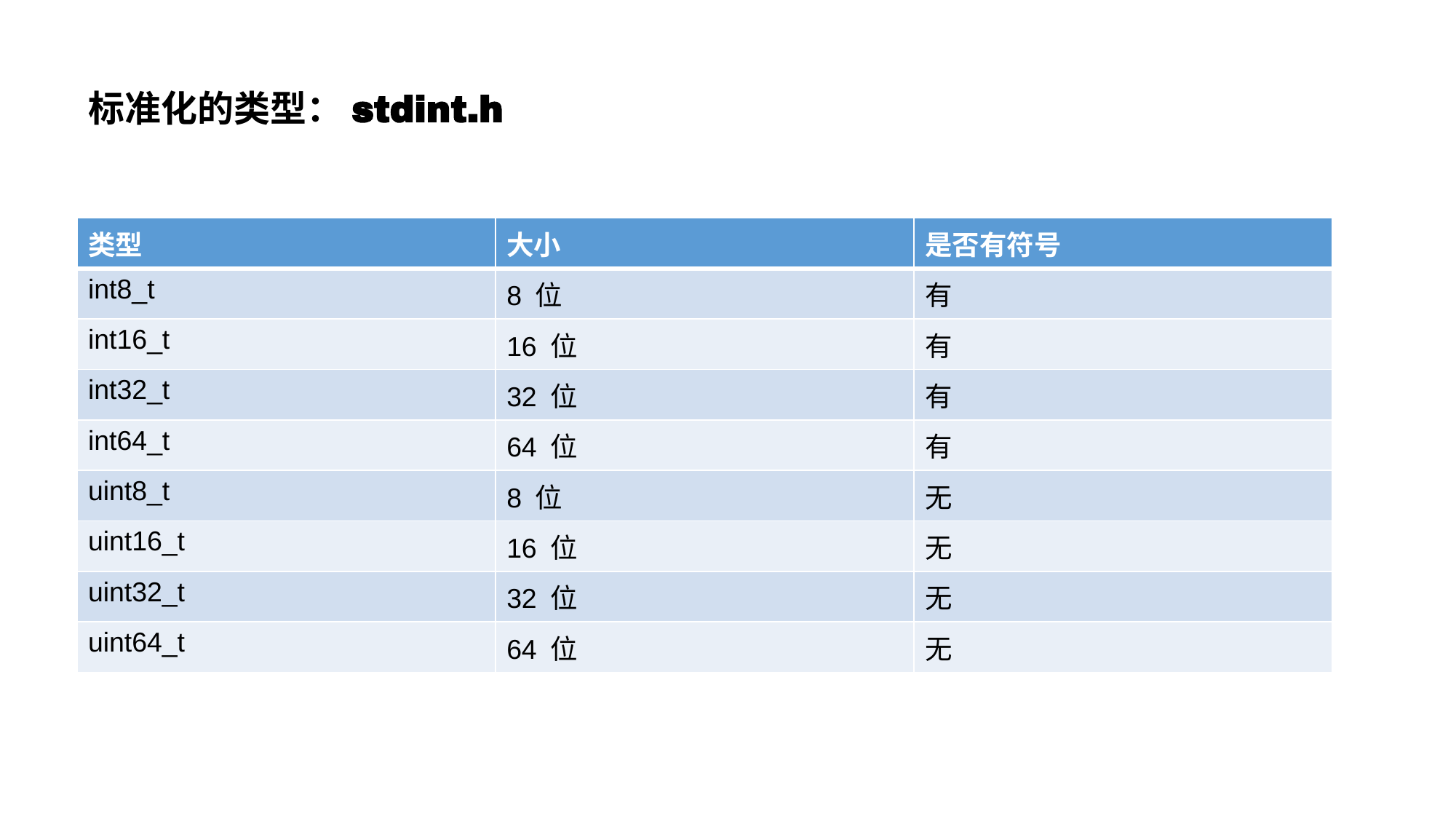

# 标准化的类型：stdint.h
| 类型 | 大小 | 是否有符号 |
| --- | --- | --- |
| int8\_t | 8 位 | 有 |
| int16\_t | 16 位 | 有 |
| int32\_t | 32 位 | 有 |
| int64\_t | 64 位 | 有 |
| uint8\_t | 8 位 | 无 |
| uint16\_t | 16 位 | 无 |
| uint32\_t | 32 位 | 无 |
| uint64\_t | 64 位 | 无 |